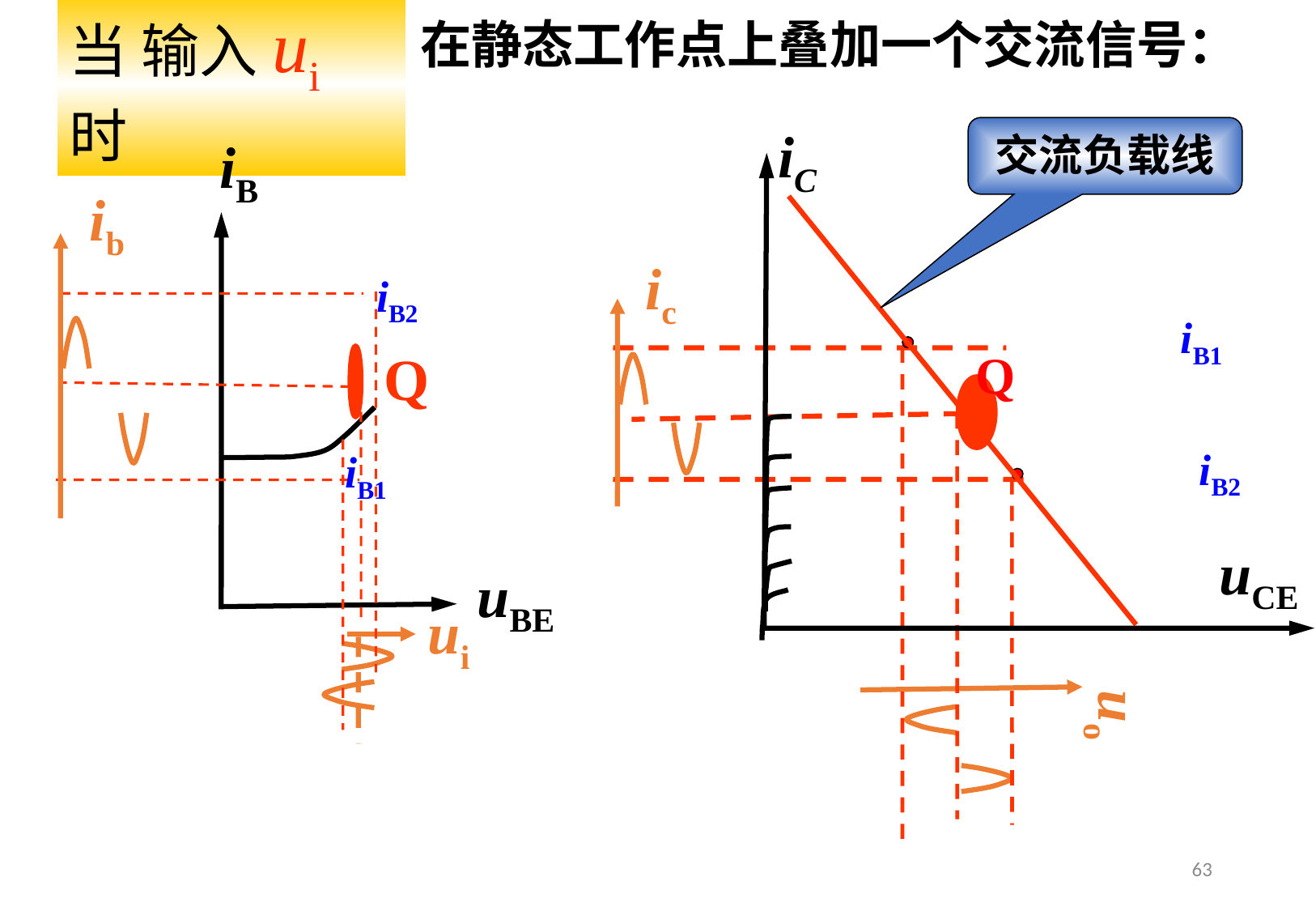

当 输入ui时
在静态工作点上叠加一个交流信号：
iC
交流负载线

uCE

iB
ib

Q

uBE
ui

iB2
iB1
ic

iB1

Q

iB2

uo

63